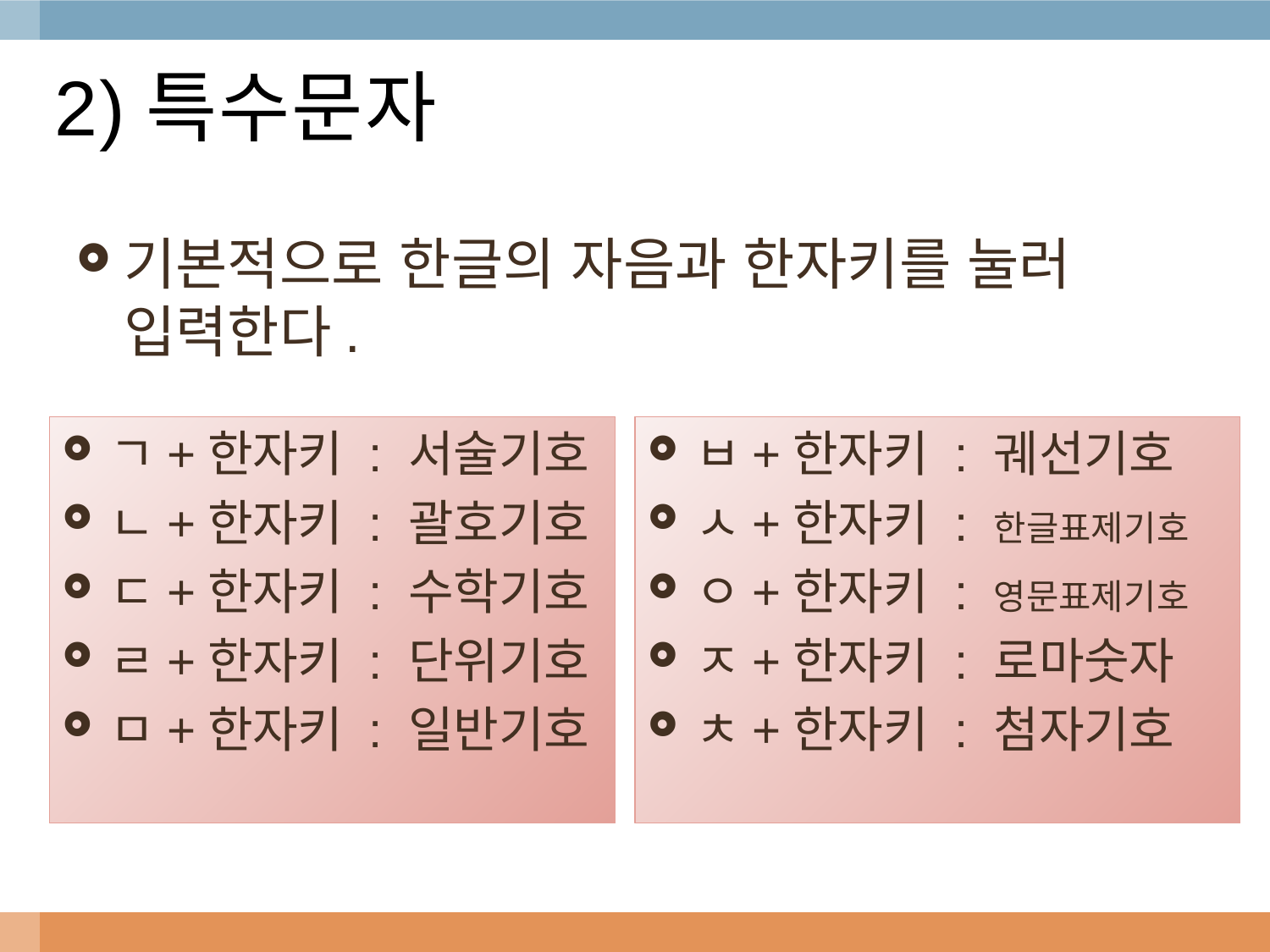

# 2)특수문자
기본적으로 한글의 자음과 한자키를 눌러 입력한다.
ㄱ+한자키 : 서술기호
ㄴ+한자키 : 괄호기호
ㄷ+한자키 : 수학기호
ㄹ+한자키 : 단위기호
ㅁ+한자키 : 일반기호
ㅂ+한자키 : 궤선기호
ㅅ+한자키 : 한글표제기호
ㅇ+한자키 : 영문표제기호
ㅈ+한자키 : 로마숫자
ㅊ+한자키 : 첨자기호